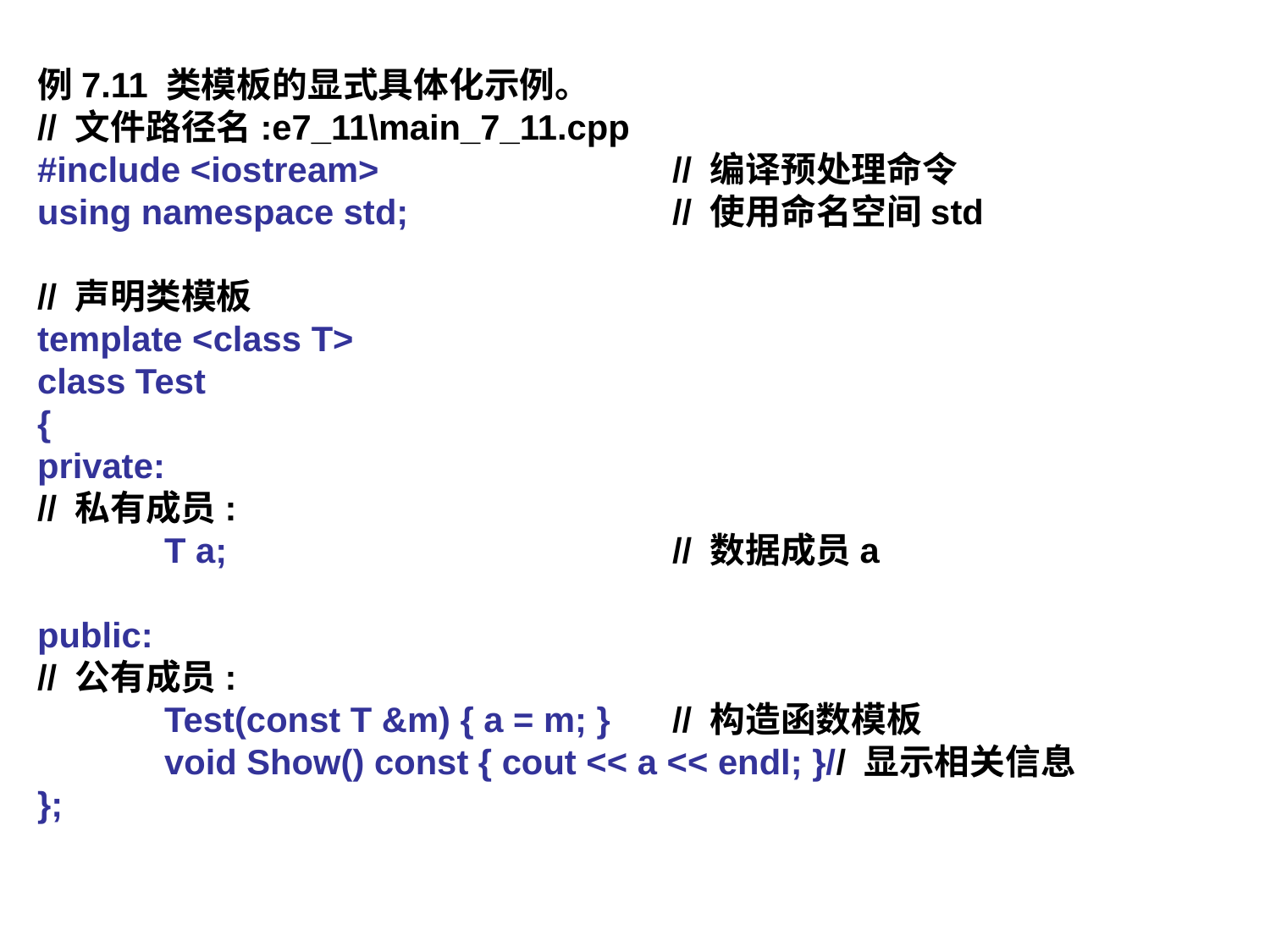

例7.11 类模板的显式具体化示例。
// 文件路径名:e7_11\main_7_11.cpp
#include <iostream>               		// 编译预处理命令
using namespace std;			// 使用命名空间std

// 声明类模板
template <class T>
class Test
{
private:
// 私有成员:
	T a;				// 数据成员a

public:
// 公有成员:
	Test(const T &m) { a = m; }	// 构造函数模板
	void Show() const { cout << a << endl; }// 显示相关信息
};